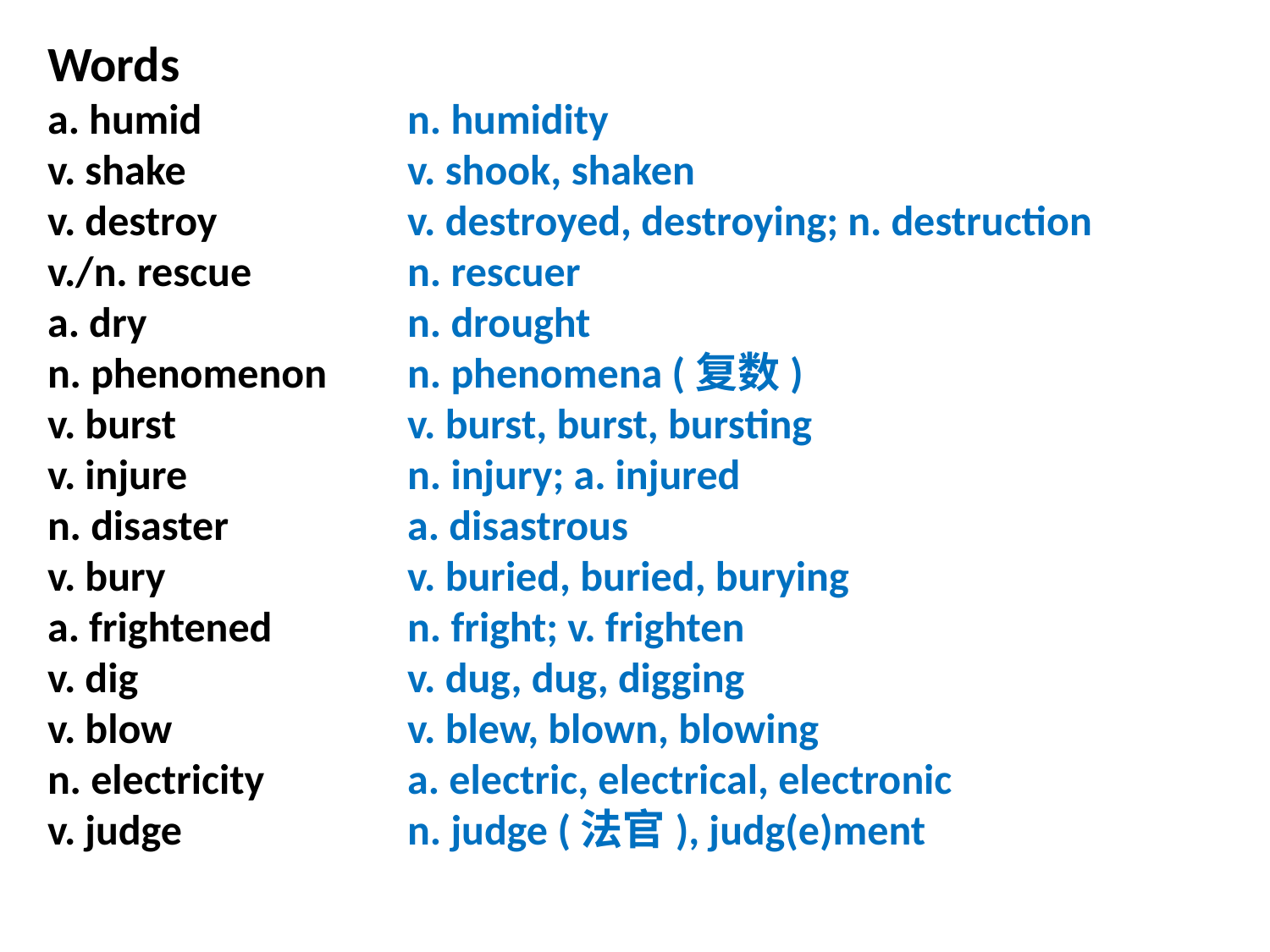

Words
a. humid
v. shake
v. destroy
v./n. rescue
a. dry
n. phenomenon
v. burst
v. injure
n. disaster
v. bury
a. frightened
v. dig
v. blow
n. electricity
v. judge

n. humidity
v. shook, shaken
v. destroyed, destroying; n. destruction
n. rescuer
n. drought
n. phenomena (复数)
v. burst, burst, bursting
n. injury; a. injured
a. disastrous
v. buried, buried, burying
n. fright; v. frighten
v. dug, dug, digging
v. blew, blown, blowing
a. electric, electrical, electronic
n. judge (法官), judg(e)ment